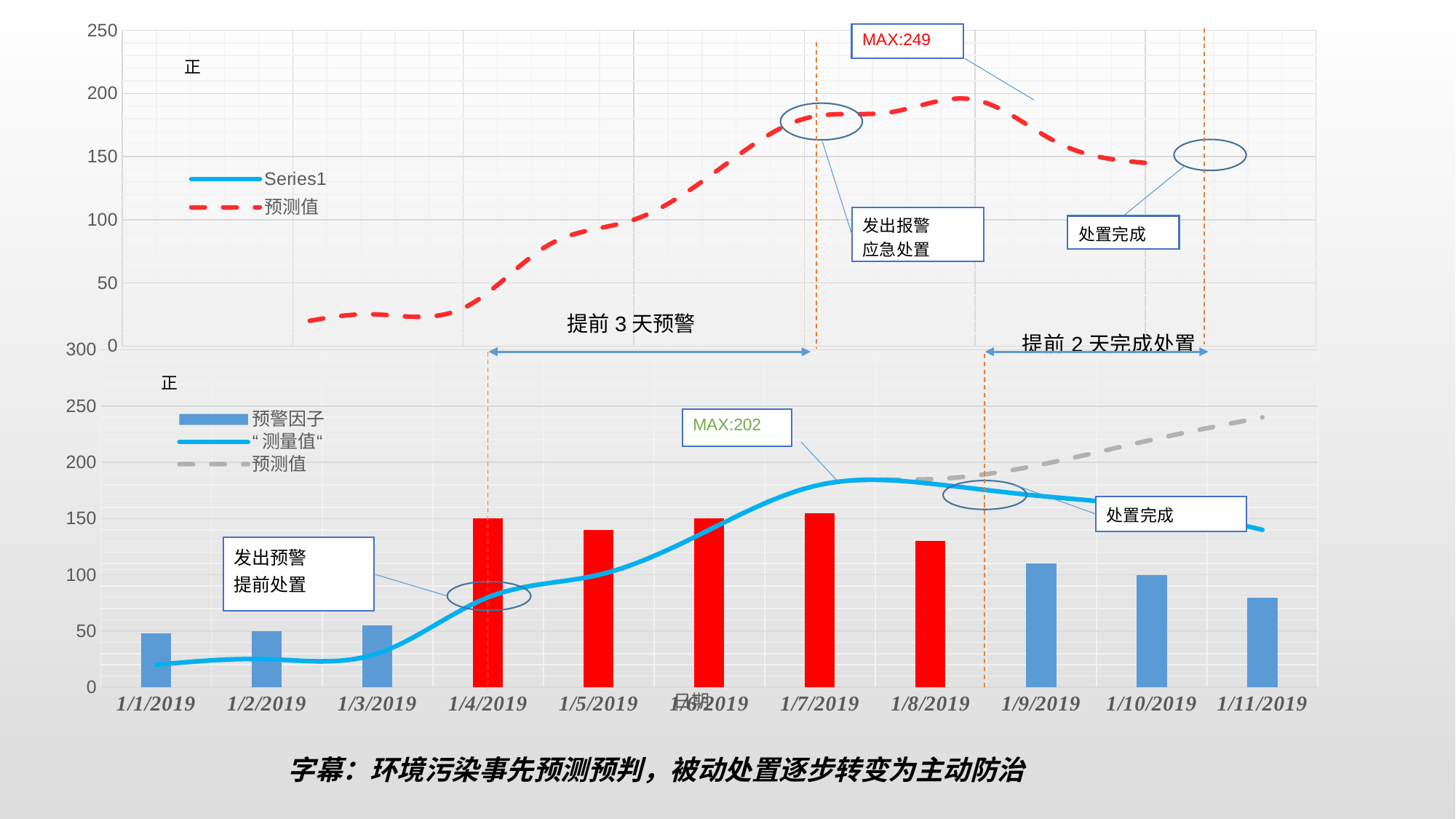

### Chart

| Category |  |  |
|---|---|---|
提前3天预警

### Chart

| Category |  |  |  |
|---|---|---|---|
| 43466.2 | 48.0 | 20.0 | 20.0 |
| 43467 | 50.0 | 25.0 | 25.0 |
| 43468 | 55.0 | 30.0 | 30.0 |
| 43469 | 150.0 | 80.0 | 80.0 |
| 43470 | 140.0 | 100.0 | 100.0 |
| 43471 | 150.0 | 140.0 | 140.0 |
| 43472 | 155.0 | 180.0 | 180.0 |
| 43473 | 130.0 | 181.0 | 185.0 |
| 43474 | 110.0 | 170.0 | 198.0 |
| 43475 | 100.0 | 160.0 | 220.0 |
| 43476 | 80.0 | 140.0 | 240.0 |
字幕：环境污染事先预测预判，被动处置逐步转变为主动防治